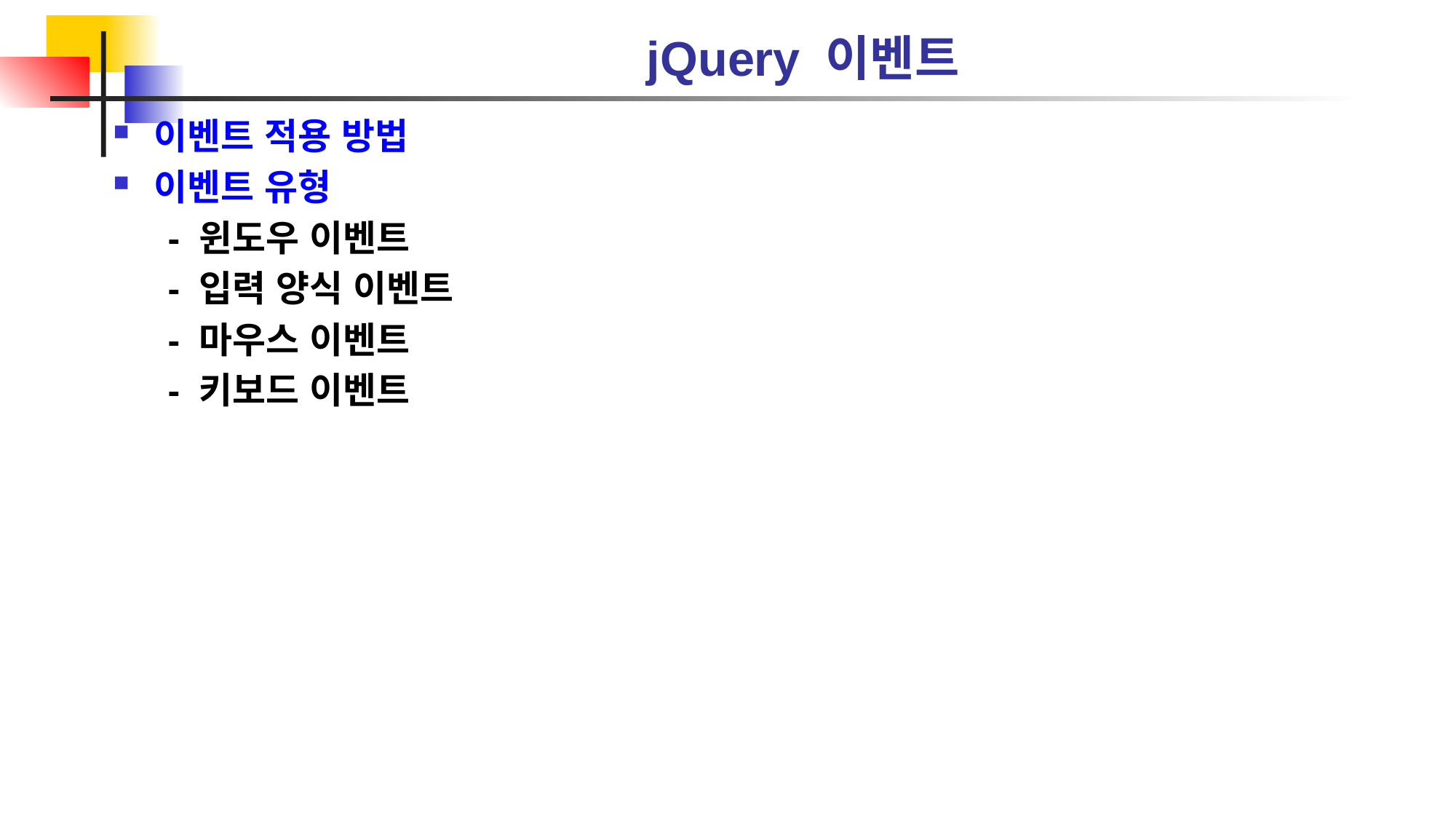

# jQuery 이벤트
이벤트 적용 방법
이벤트 유형
- 윈도우 이벤트
- 입력 양식 이벤트
- 마우스 이벤트
- 키보드 이벤트